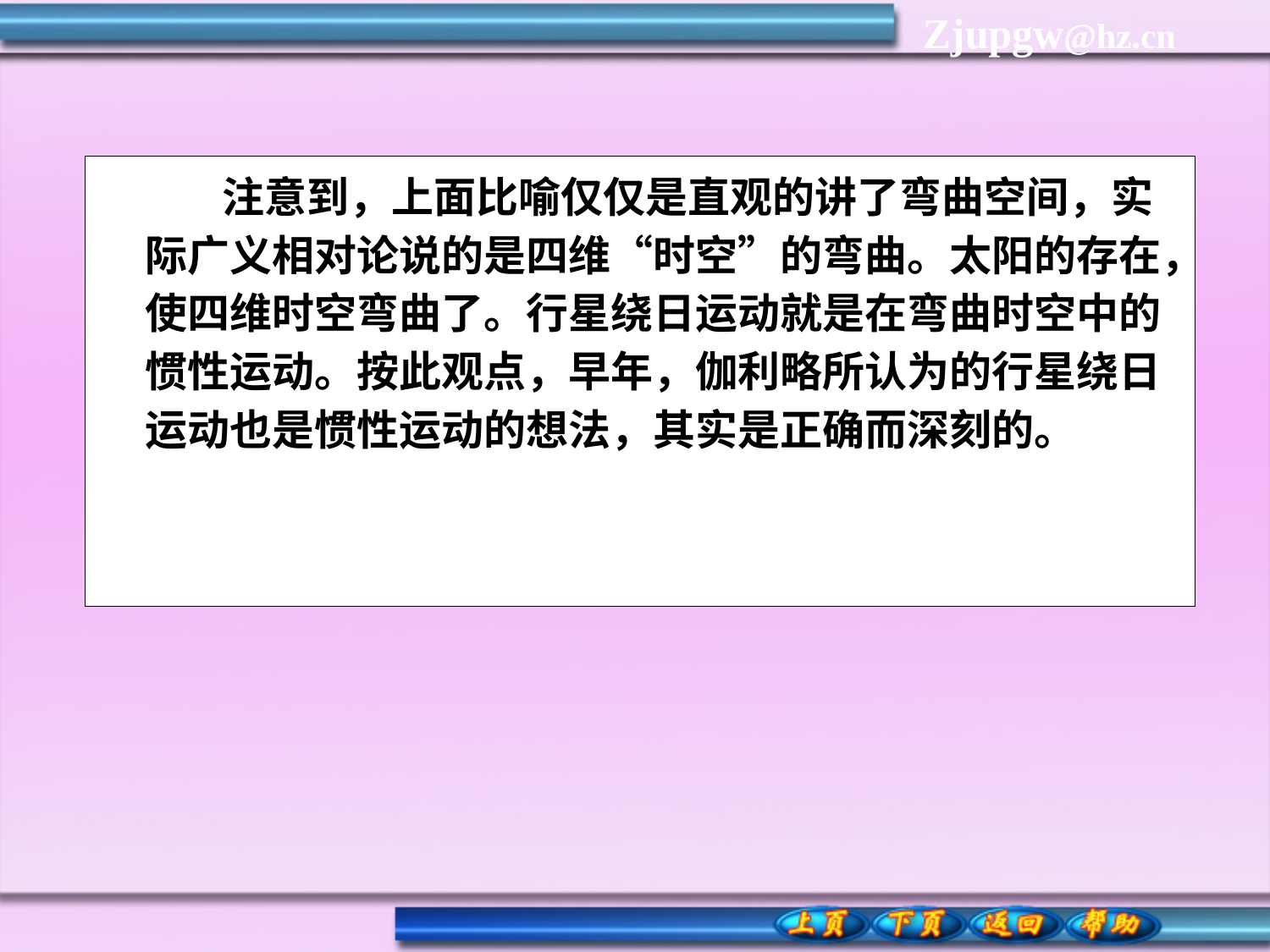

注意到，上面比喻仅仅是直观的讲了弯曲空间，实际广义相对论说的是四维“时空”的弯曲。太阳的存在，使四维时空弯曲了。行星绕日运动就是在弯曲时空中的惯性运动。按此观点，早年，伽利略所认为的行星绕日运动也是惯性运动的想法，其实是正确而深刻的。